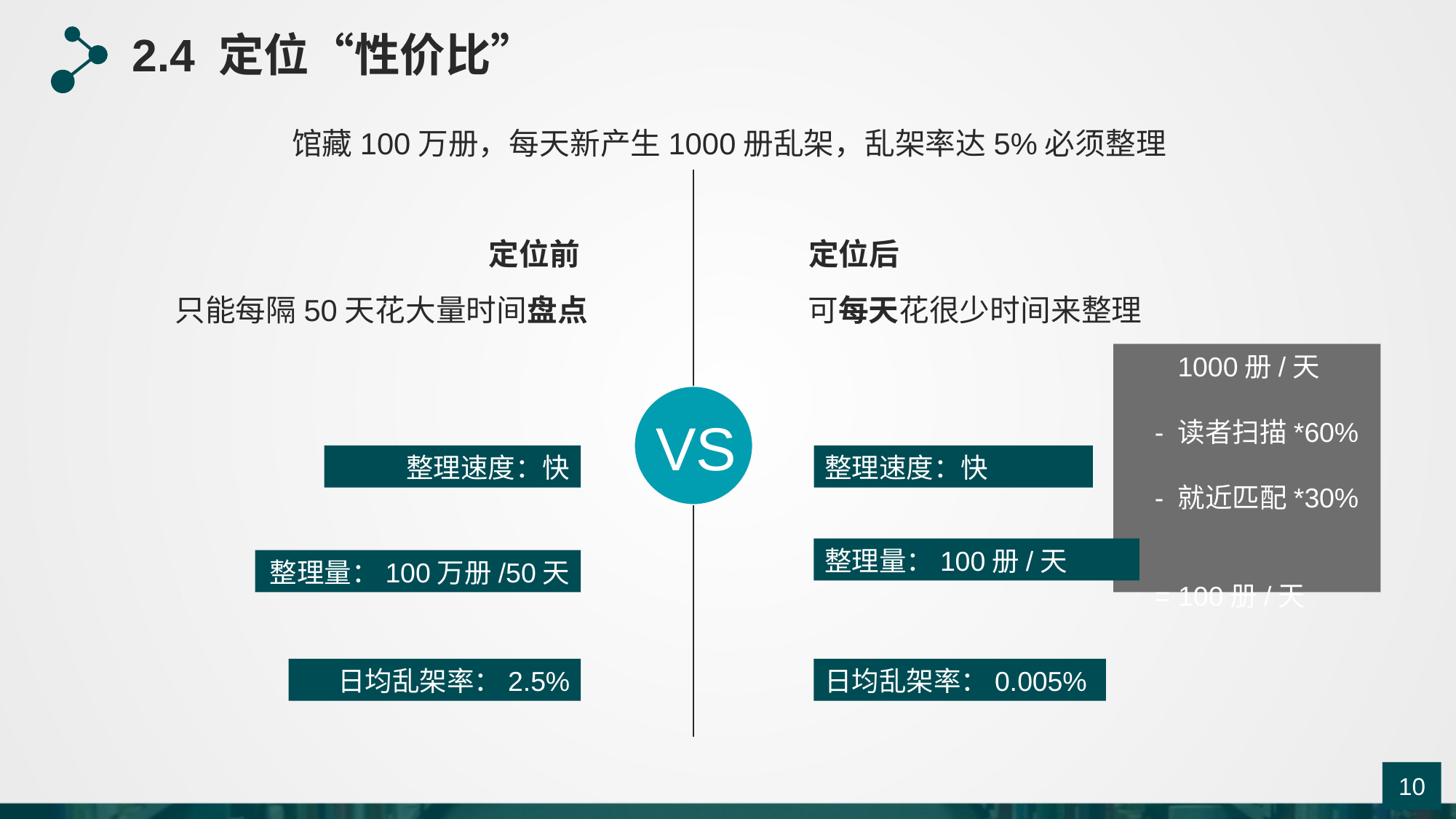

2.4 定位“性价比”

馆藏100万册，每天新产生1000册乱架，乱架率达5%必须整理
定位前
定位后
只能每隔50天花大量时间盘点
可每天花很少时间来整理
       1000册/天

    - 读者扫描*60%

    - 就近匹配*30%

    = 100册/天

VS
整理速度：快
整理速度：快

整理量：100册/天
整理量：100万册/50天
日均乱架率：2.5%
日均乱架率：0.005%